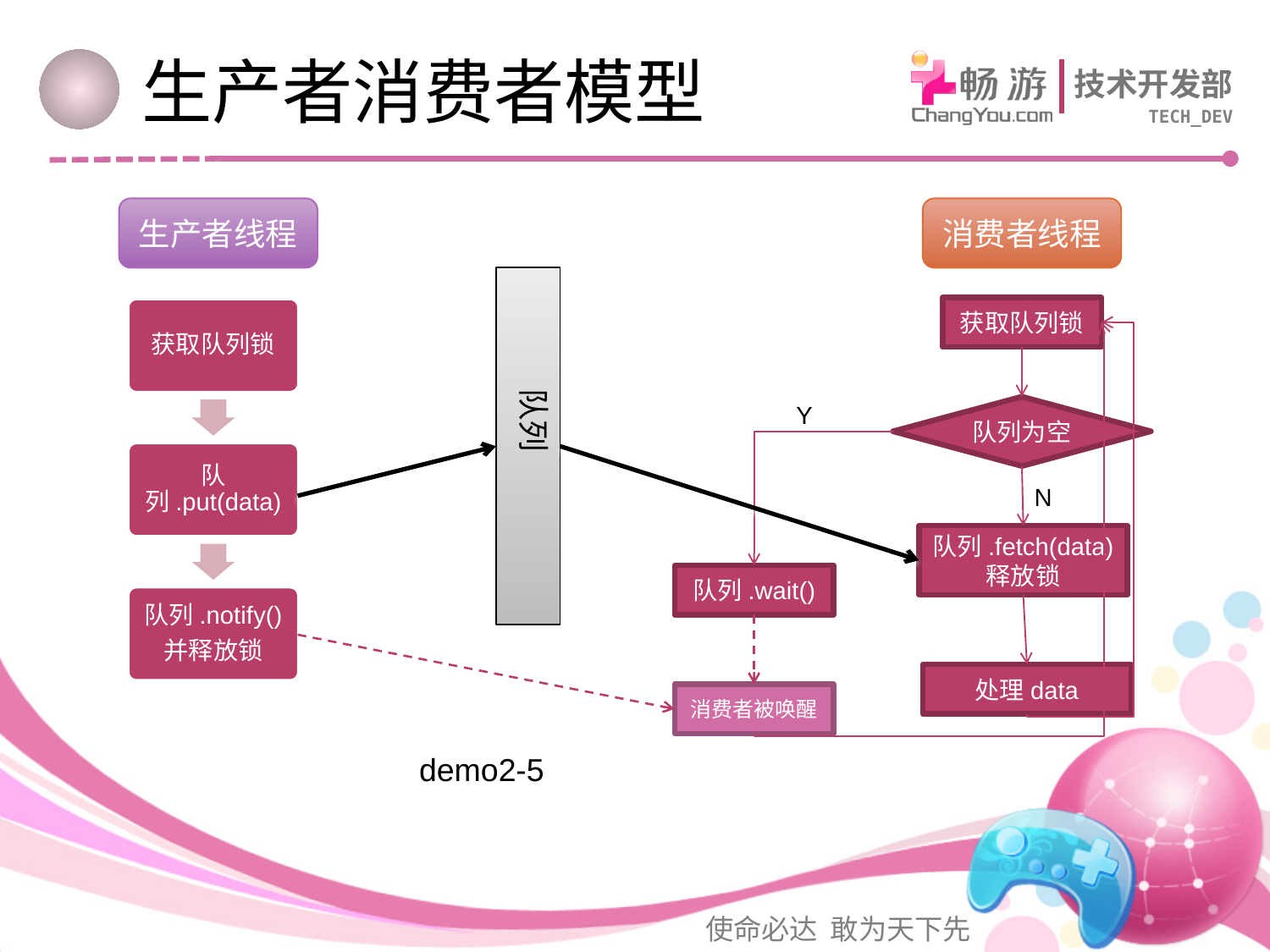

# 生产者消费者模型
生产者线程
消费者线程
              队列
获取队列锁

队列.put(data)

队列.notify()
并释放锁
获取队列锁
Y
队列为空
N
队列.fetch(data)
释放锁
队列.wait()
处理data
消费者被唤醒
demo2-5